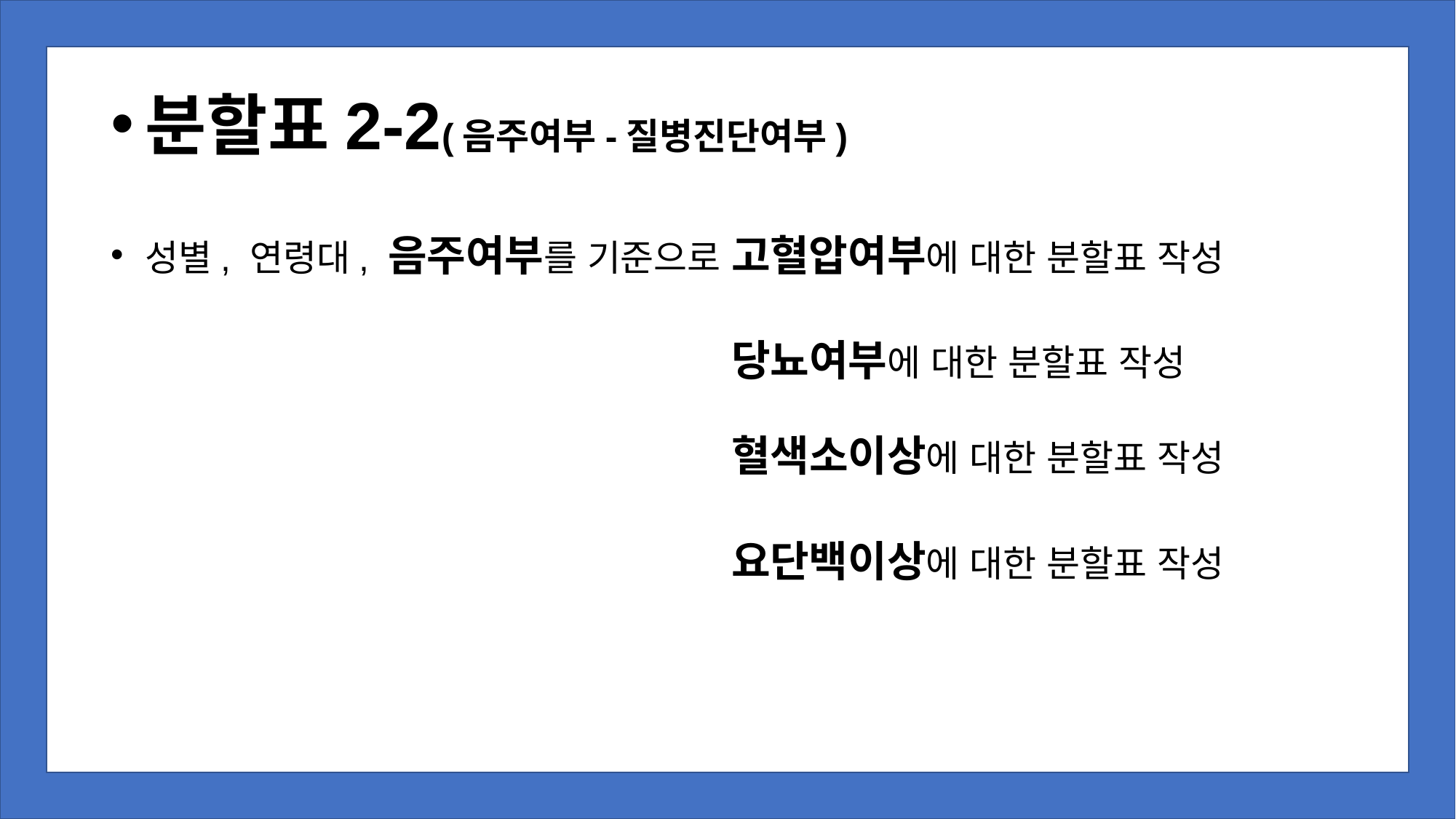

분할표2-2(음주여부-질병진단여부)
성별, 연령대, 음주여부를 기준으로 고혈압여부에 대한 분할표 작성
성별, 연령대, 음주여부를 기준으로 당뇨여부에 대한 분할표 작성
성별, 연령대, 음주여부를 기준으로 혈색소이상에 대한 분할표 작성
성별, 연령대, 음주여부를 기준으로 요단백이상에 대한 분할표 작성